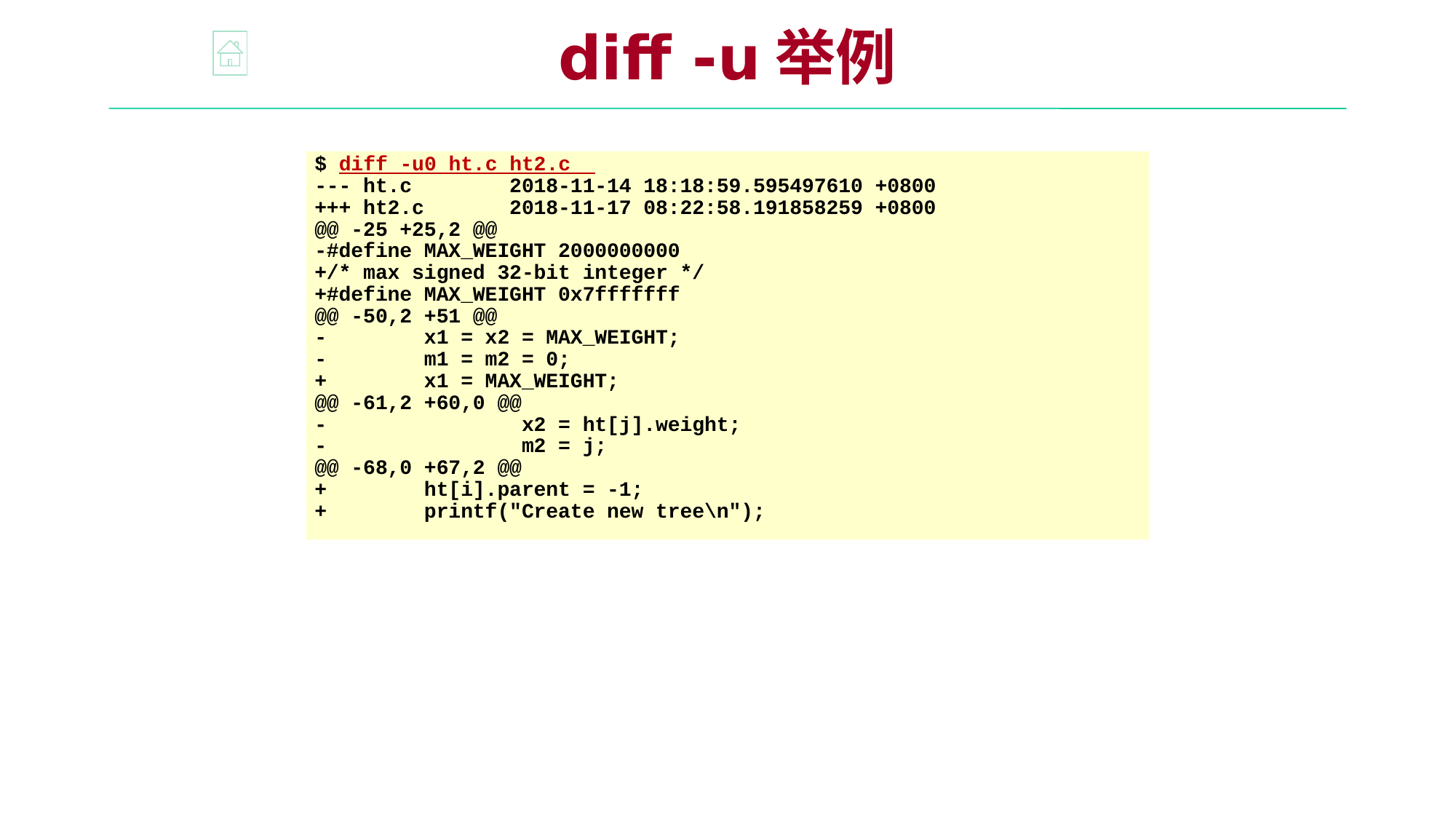

diff -u举例

$ diff -u0 ht.c ht2.c
--- ht.c        2018-11-14 18:18:59.595497610 +0800
+++ ht2.c       2018-11-17 08:22:58.191858259 +0800
@@ -25 +25,2 @@
-#define MAX_WEIGHT 2000000000
+/* max signed 32-bit integer */
+#define MAX_WEIGHT 0x7fffffff
@@ -50,2 +51 @@
-        x1 = x2 = MAX_WEIGHT;
-        m1 = m2 = 0;
+        x1 = MAX_WEIGHT;
@@ -61,2 +60,0 @@
-                x2 = ht[j].weight;
-                m2 = j;
@@ -68,0 +67,2 @@
+        ht[i].parent = -1;
+        printf("Create new tree\n");